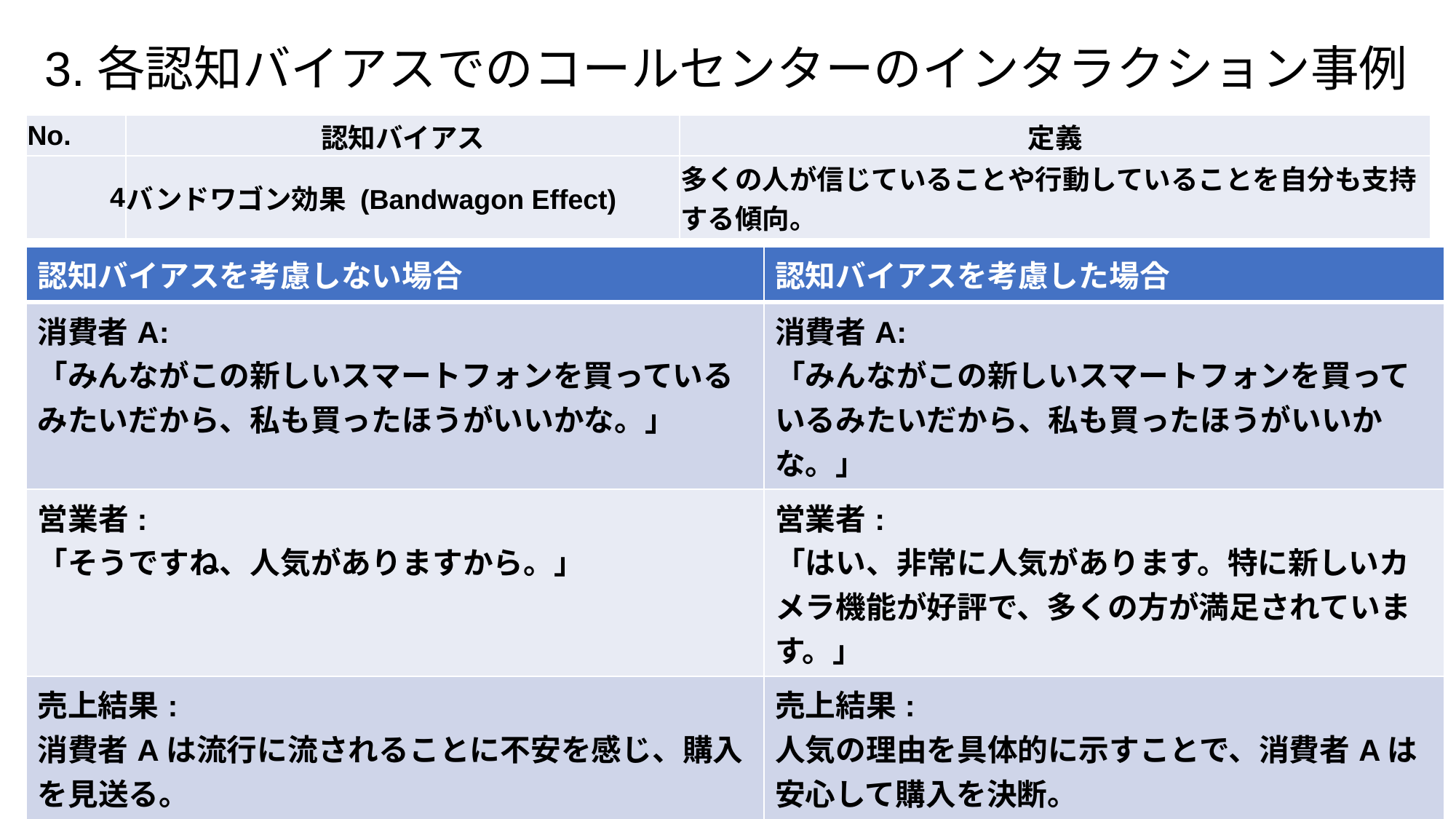

# 3.各認知バイアスでのコールセンターのインタラクション事例
| No. | 認知バイアス | 定義 |
| --- | --- | --- |
| 4 | バンドワゴン効果 (Bandwagon Effect) | 多くの人が信じていることや行動していることを自分も支持する傾向。 |
| 認知バイアスを考慮しない場合 | 認知バイアスを考慮した場合 |
| --- | --- |
| 消費者A: 「みんながこの新しいスマートフォンを買っているみたいだから、私も買ったほうがいいかな。」 | 消費者A: 「みんながこの新しいスマートフォンを買っているみたいだから、私も買ったほうがいいかな。」 |
| 営業者: 「そうですね、人気がありますから。」 | 営業者: 「はい、非常に人気があります。特に新しいカメラ機能が好評で、多くの方が満足されています。」 |
| 売上結果: 消費者Aは流行に流されることに不安を感じ、購入を見送る。 | 売上結果: 人気の理由を具体的に示すことで、消費者Aは安心して購入を決断。 |
sss